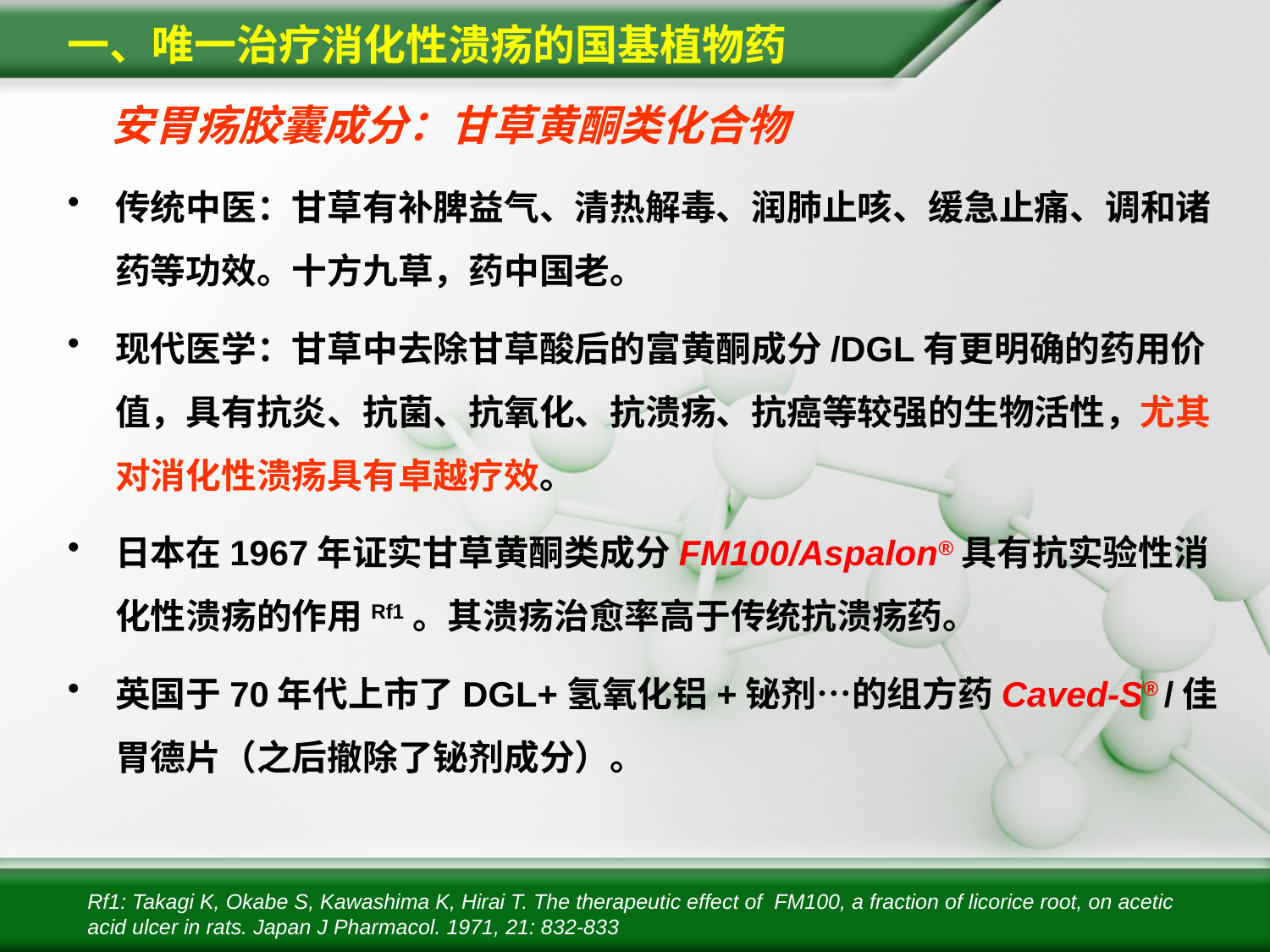

一、唯一治疗消化性溃疡的国基植物药
# 安胃疡胶囊成分：甘草黄酮类化合物
传统中医：甘草有补脾益气、清热解毒、润肺止咳、缓急止痛、调和诸药等功效。十方九草，药中国老。
现代医学：甘草中去除甘草酸后的富黄酮成分/DGL有更明确的药用价值，具有抗炎、抗菌、抗氧化、抗溃疡、抗癌等较强的生物活性，尤其对消化性溃疡具有卓越疗效。
日本在1967年证实甘草黄酮类成分FM100/Aspalon®具有抗实验性消化性溃疡的作用Rf1。其溃疡治愈率高于传统抗溃疡药。
英国于70年代上市了DGL+氢氧化铝+铋剂…的组方药Caved-S® /佳胃德片（之后撤除了铋剂成分）。
4
Rf1: Takagi K, Okabe S, Kawashima K, Hirai T. The therapeutic effect of  FM100, a fraction of licorice root, on acetic acid ulcer in rats. Japan J Pharmacol. 1971, 21: 832-833